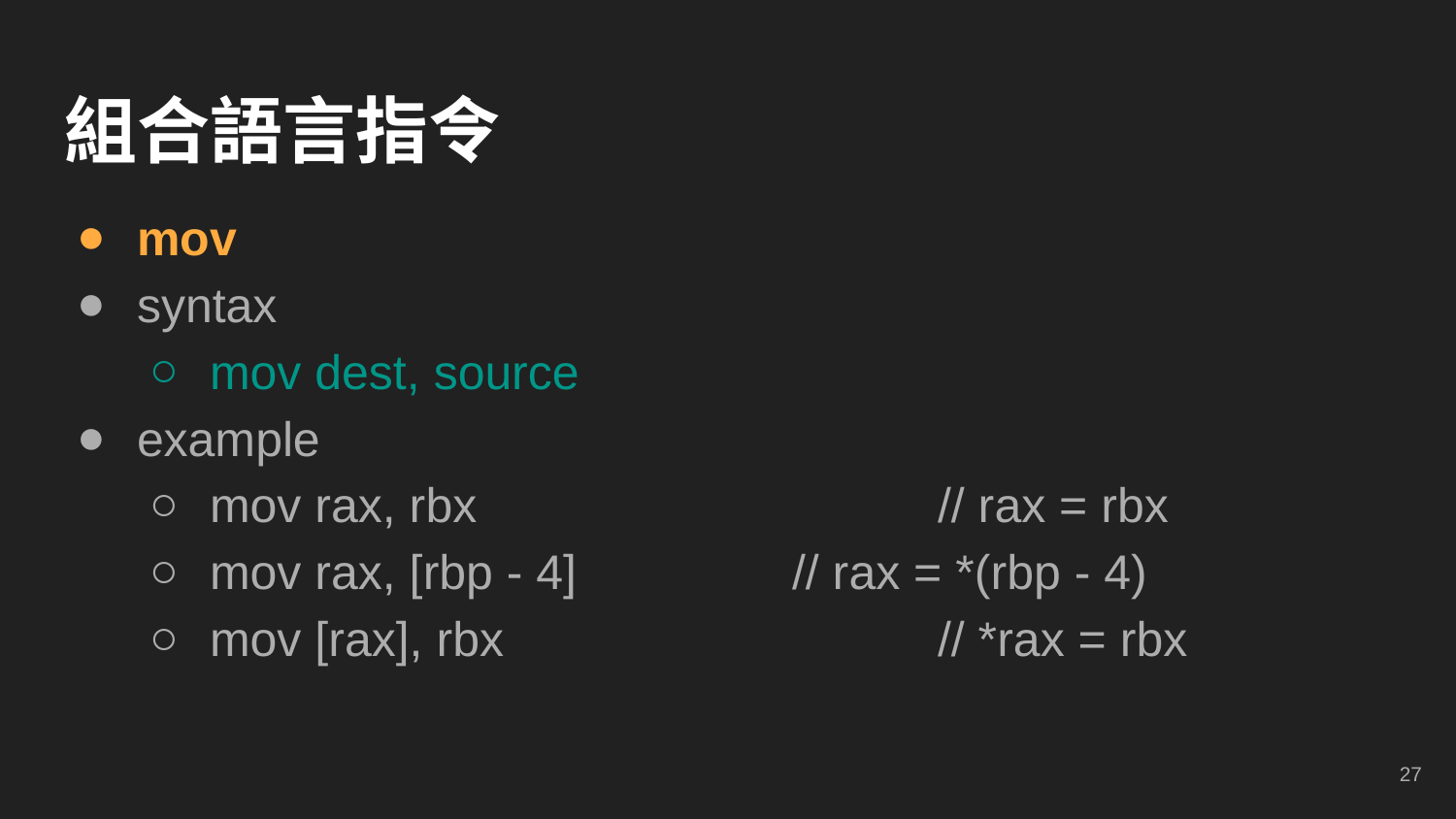

# 組合語言指令
mov
syntax
mov dest, source
example
mov rax, rbx				// rax = rbx
mov rax, [rbp - 4]		// rax = *(rbp - 4)
mov [rax], rbx			// *rax = rbx
27